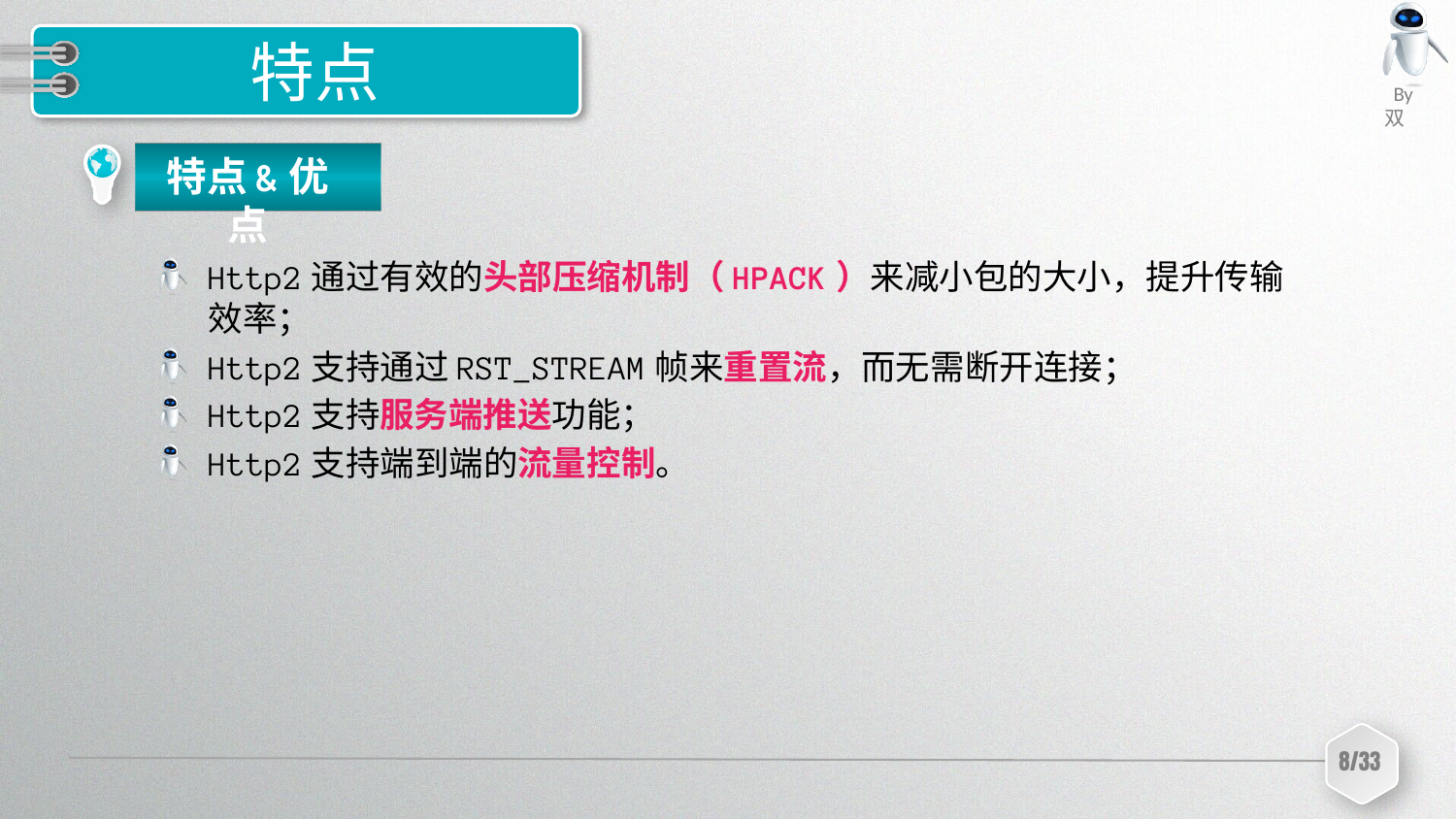

# 特点

特点&优点

Http2通过有效的头部压缩机制（HPACK）来减小包的大小，提升传输效率；
Http2支持通过RST_STREAM帧来重置流，而无需断开连接；
Http2支持服务端推送功能；
Http2支持端到端的流量控制。